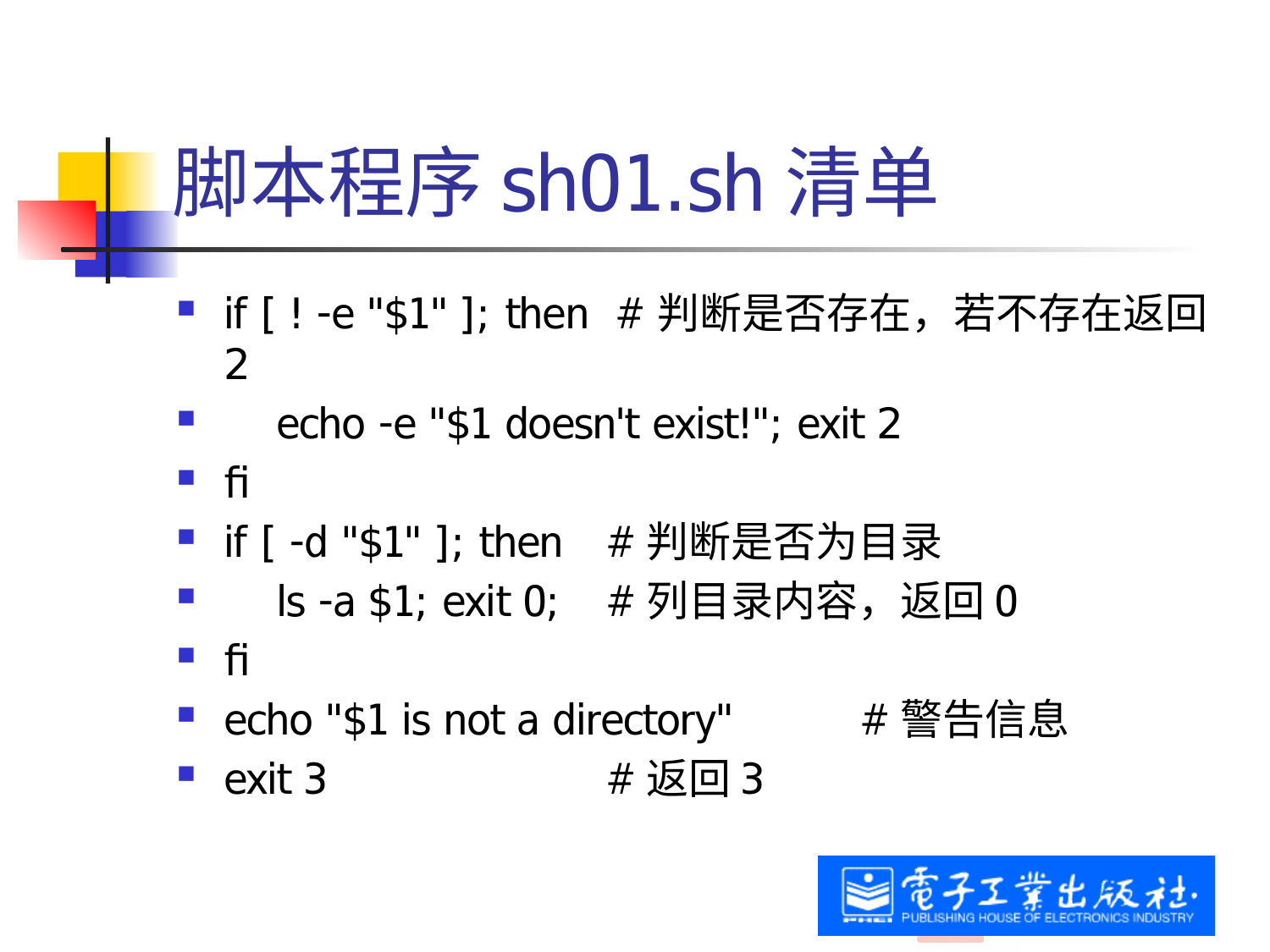

# 脚本程序sh01.sh清单
if [ ! -e "$1" ]; then  #判断是否存在，若不存在返回2
    echo -e "$1 doesn't exist!"; exit 2
fi
if [ -d "$1" ]; then 	#判断是否为目录
    ls -a $1; exit 0; 	#列目录内容，返回0
fi
echo "$1 is not a directory" 	#警告信息
exit 3 			#返回3